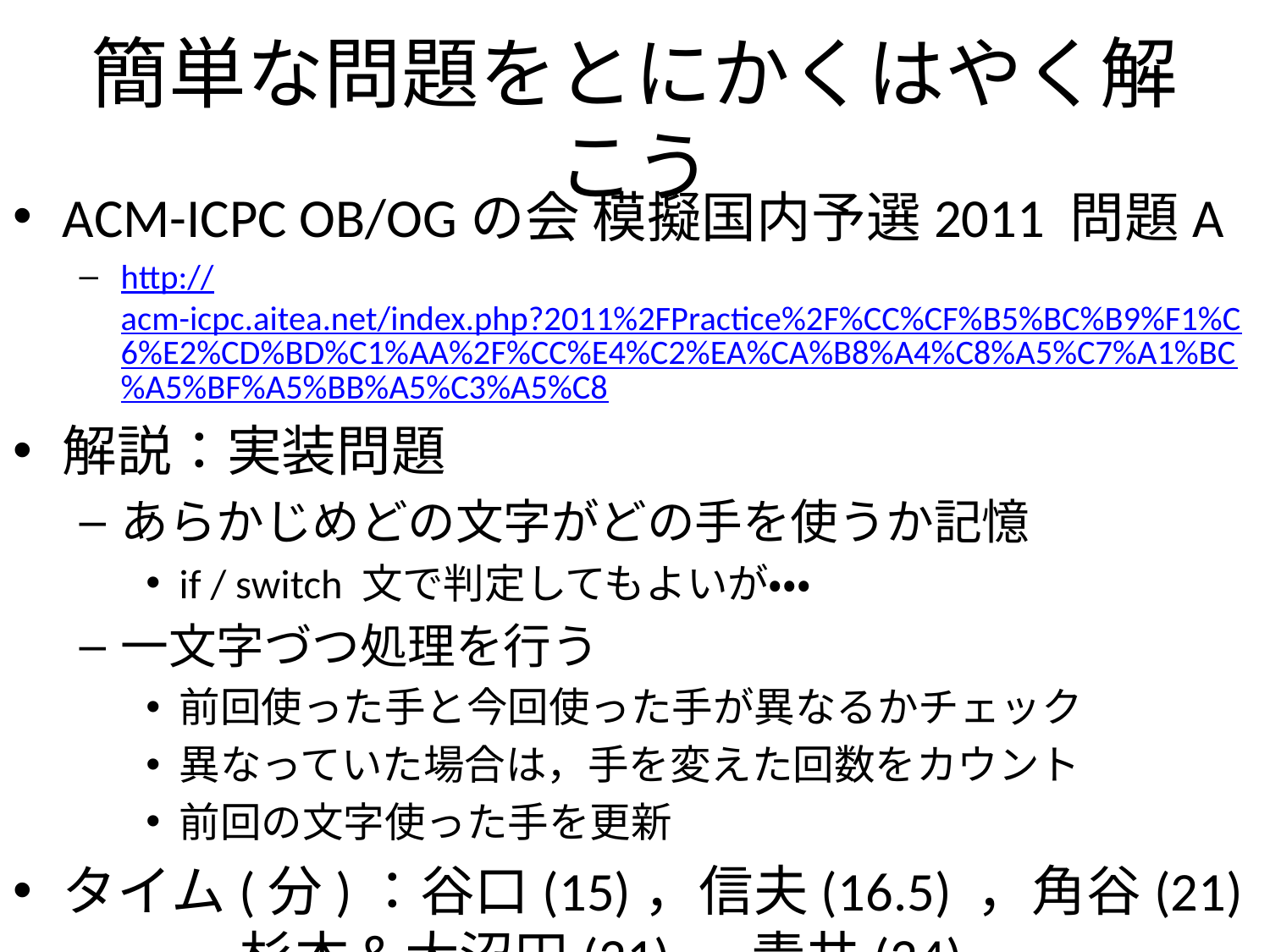

# 簡単な問題をとにかくはやく解こう
ACM-ICPC OB/OGの会 模擬国内予選2011 問題A
http://acm-icpc.aitea.net/index.php?2011%2FPractice%2F%CC%CF%B5%BC%B9%F1%C6%E2%CD%BD%C1%AA%2F%CC%E4%C2%EA%CA%B8%A4%C8%A5%C7%A1%BC%A5%BF%A5%BB%A5%C3%A5%C8
解説：実装問題
あらかじめどの文字がどの手を使うか記憶
if / switch 文で判定してもよいが・・・
一文字づつ処理を行う
前回使った手と今回使った手が異なるかチェック
異なっていた場合は，手を変えた回数をカウント
前回の文字使った手を更新
タイム(分)：谷口(15)，信夫(16.5) ，角谷(21)
		　杉本＆大沼田(21) ，青井(24)